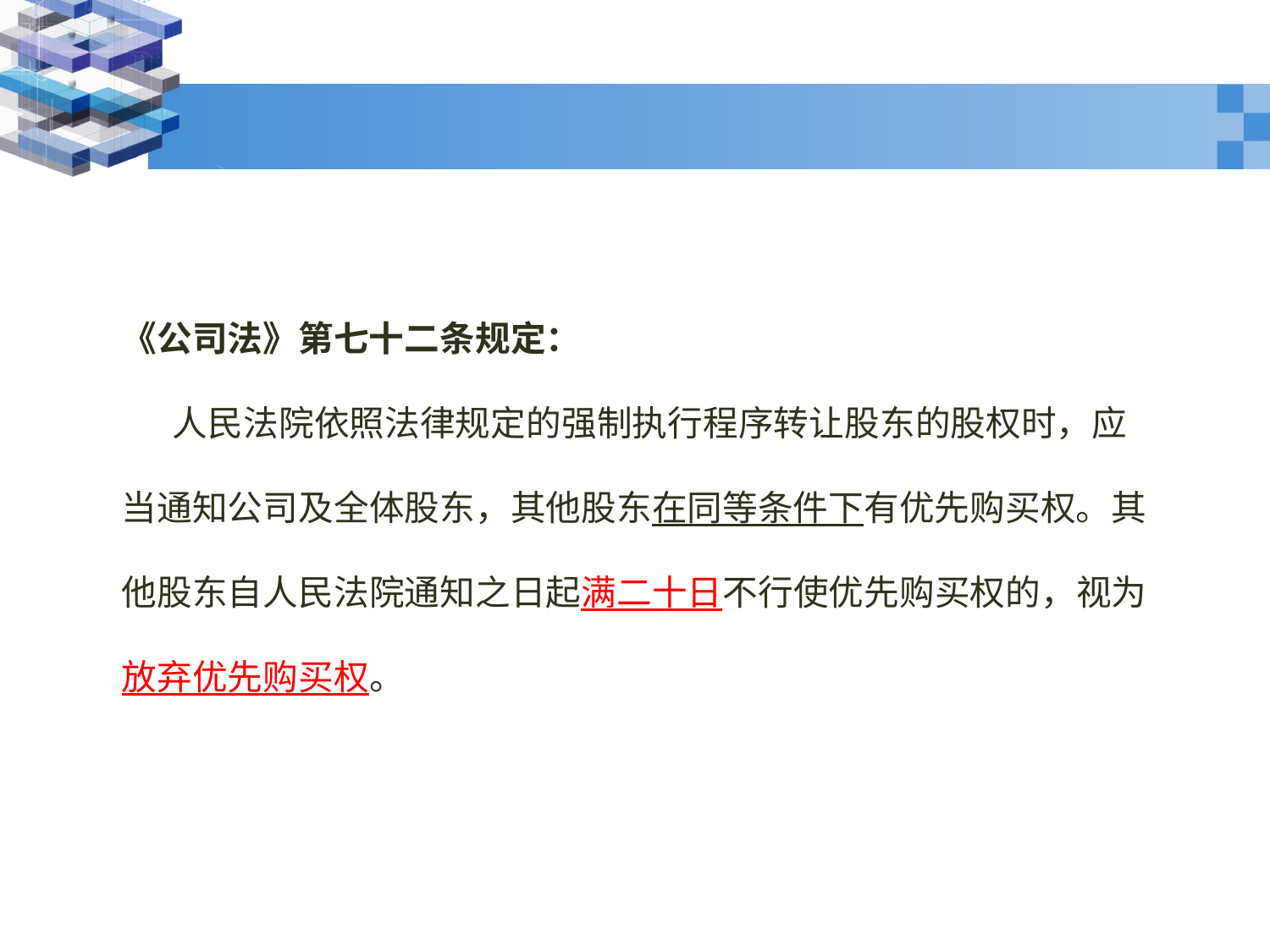

《公司法》第七十二条规定：
　  人民法院依照法律规定的强制执行程序转让股东的股权时，应当通知公司及全体股东，其他股东在同等条件下有优先购买权。其他股东自人民法院通知之日起满二十日不行使优先购买权的，视为放弃优先购买权。